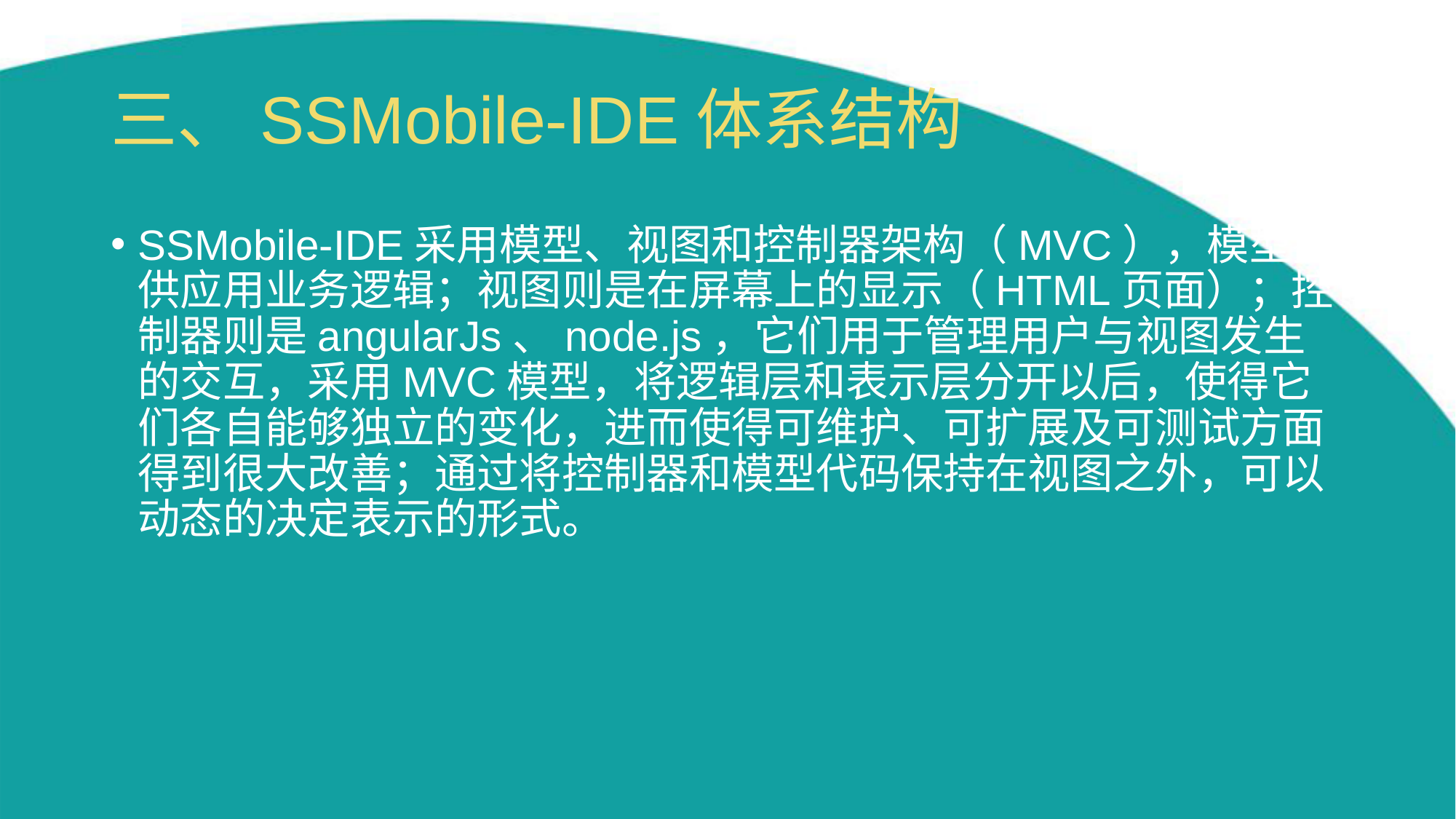

三、SSMobile-IDE体系结构
SSMobile-IDE采用模型、视图和控制器架构（MVC），模型提供应用业务逻辑；视图则是在屏幕上的显示（HTML页面）；控制器则是angularJs、node.js，它们用于管理用户与视图发生的交互，采用MVC模型，将逻辑层和表示层分开以后，使得它们各自能够独立的变化，进而使得可维护、可扩展及可测试方面得到很大改善；通过将控制器和模型代码保持在视图之外，可以动态的决定表示的形式。